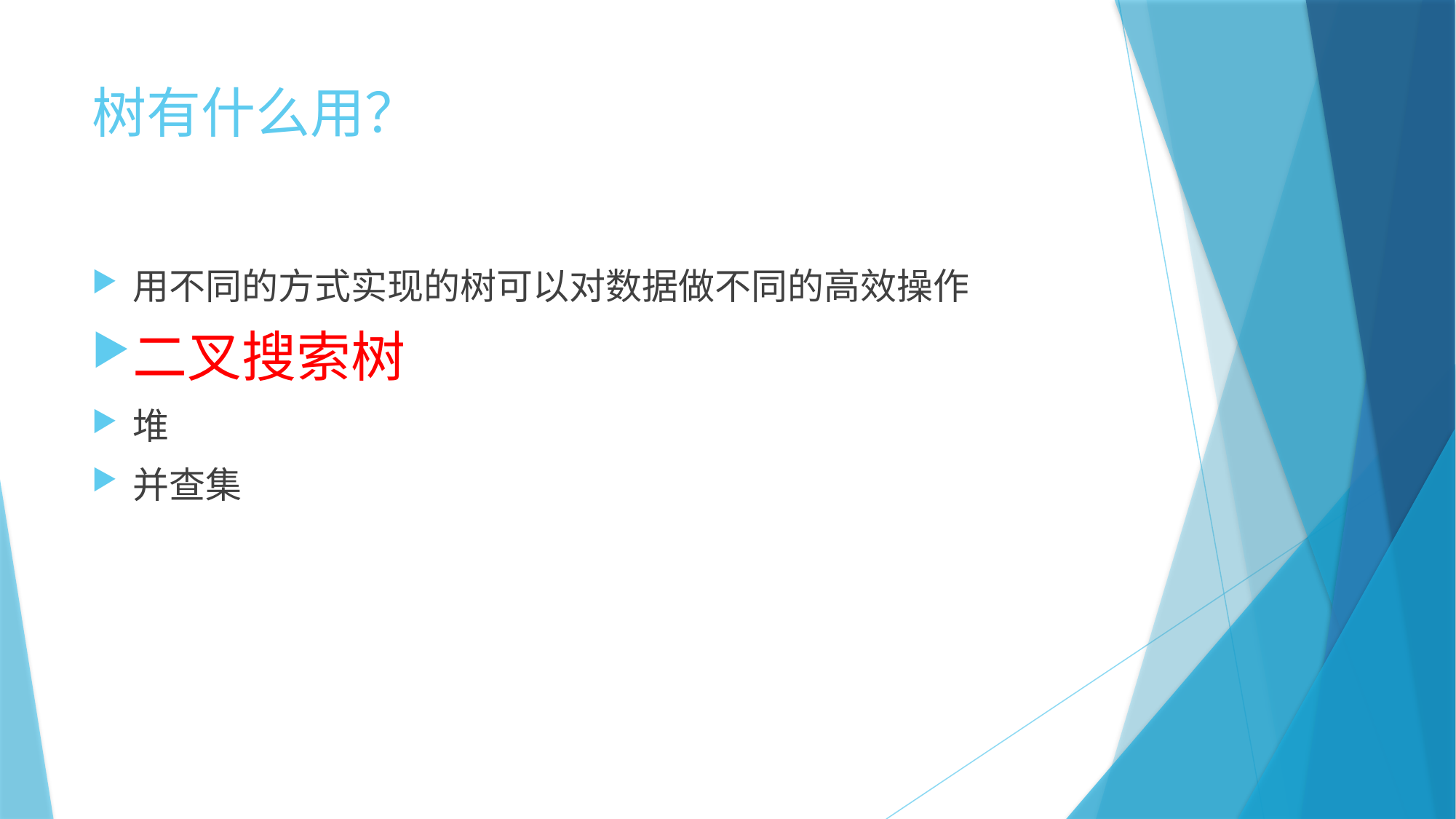

# 树有什么用？
用不同的方式实现的树可以对数据做不同的高效操作
二叉搜索树
堆
并查集